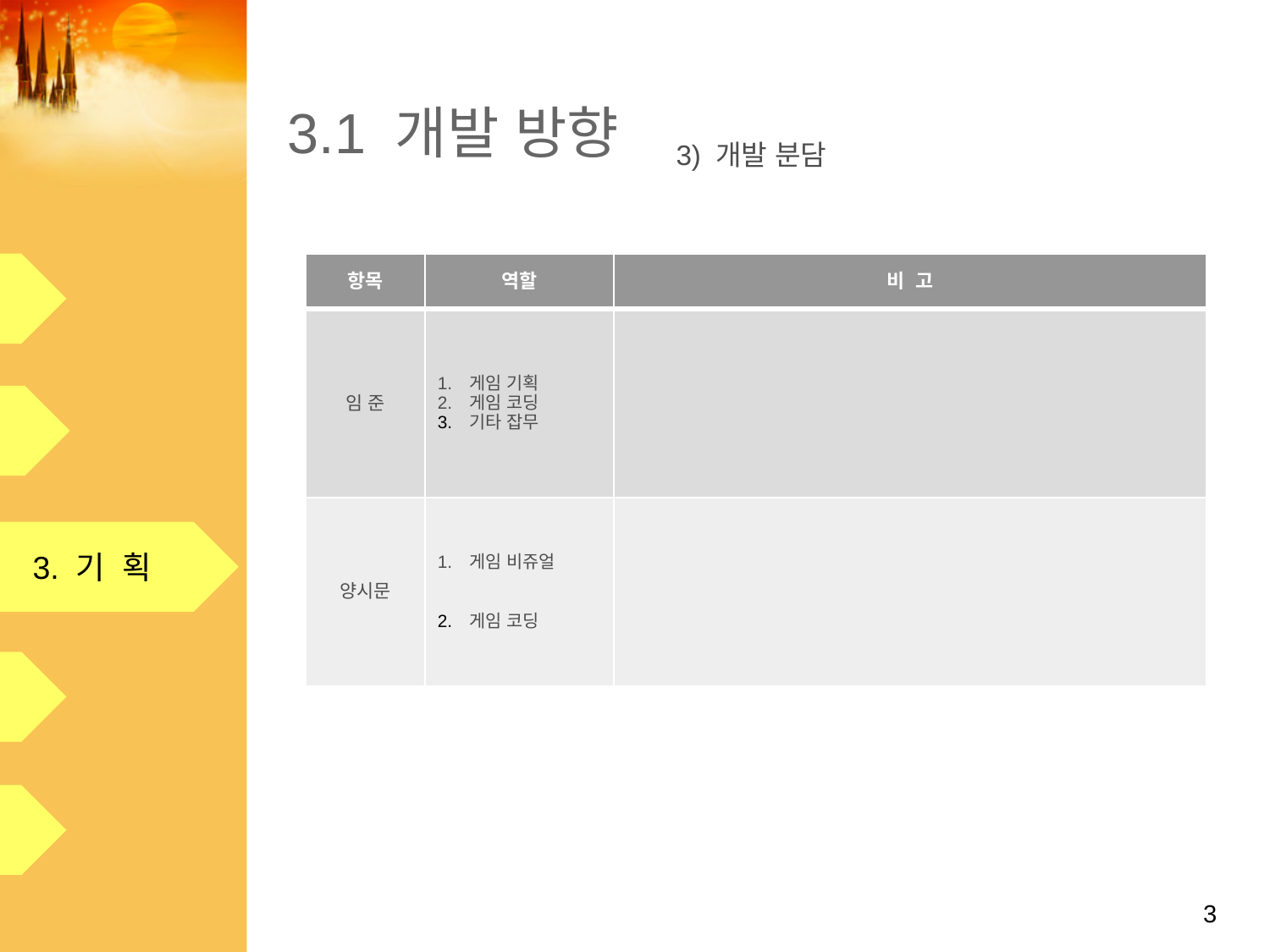

# 3.1 개발 방향
3) 개발 분담
1. 배  경
| 항목 | 역할 | 비 고 |
| --- | --- | --- |
| 임 준 | 게임 기획 게임 코딩 기타 잡무 |  |
| 양시문 | 게임 비쥬얼 게임 코딩 |  |
2. 컨  셉
3. 기  획
4. 플레이

5. 기  타
 3